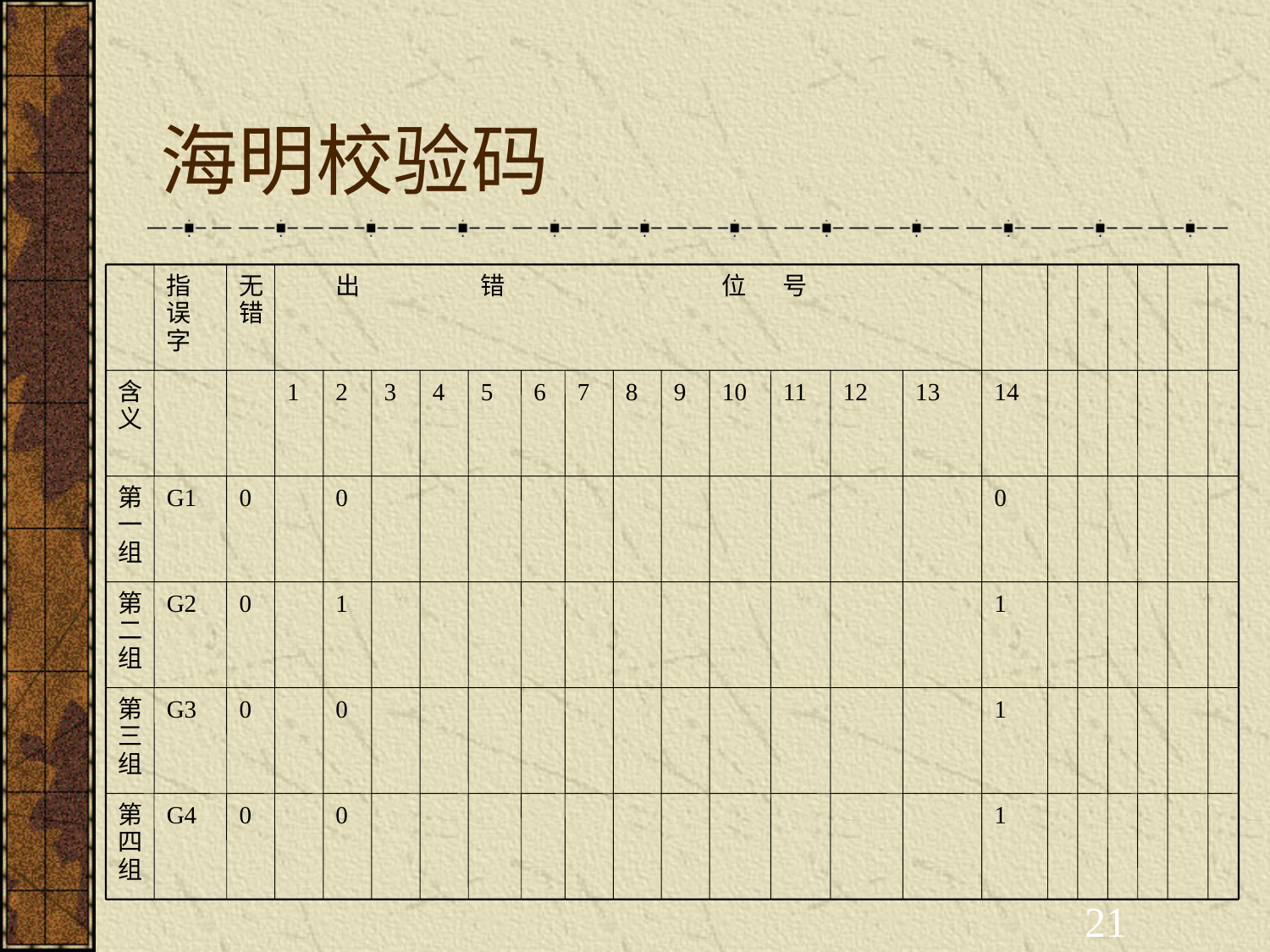

# 海明校验码

指误字

无错

出

错

位

号

含义

1

2

3

4

5

6

7

8

9

10

11

12

13

14

第一组

G1

0

0

0

第二组

G2

0

1

1

第三组

G3

0

0

1

第四组

G4

0

0

1

21